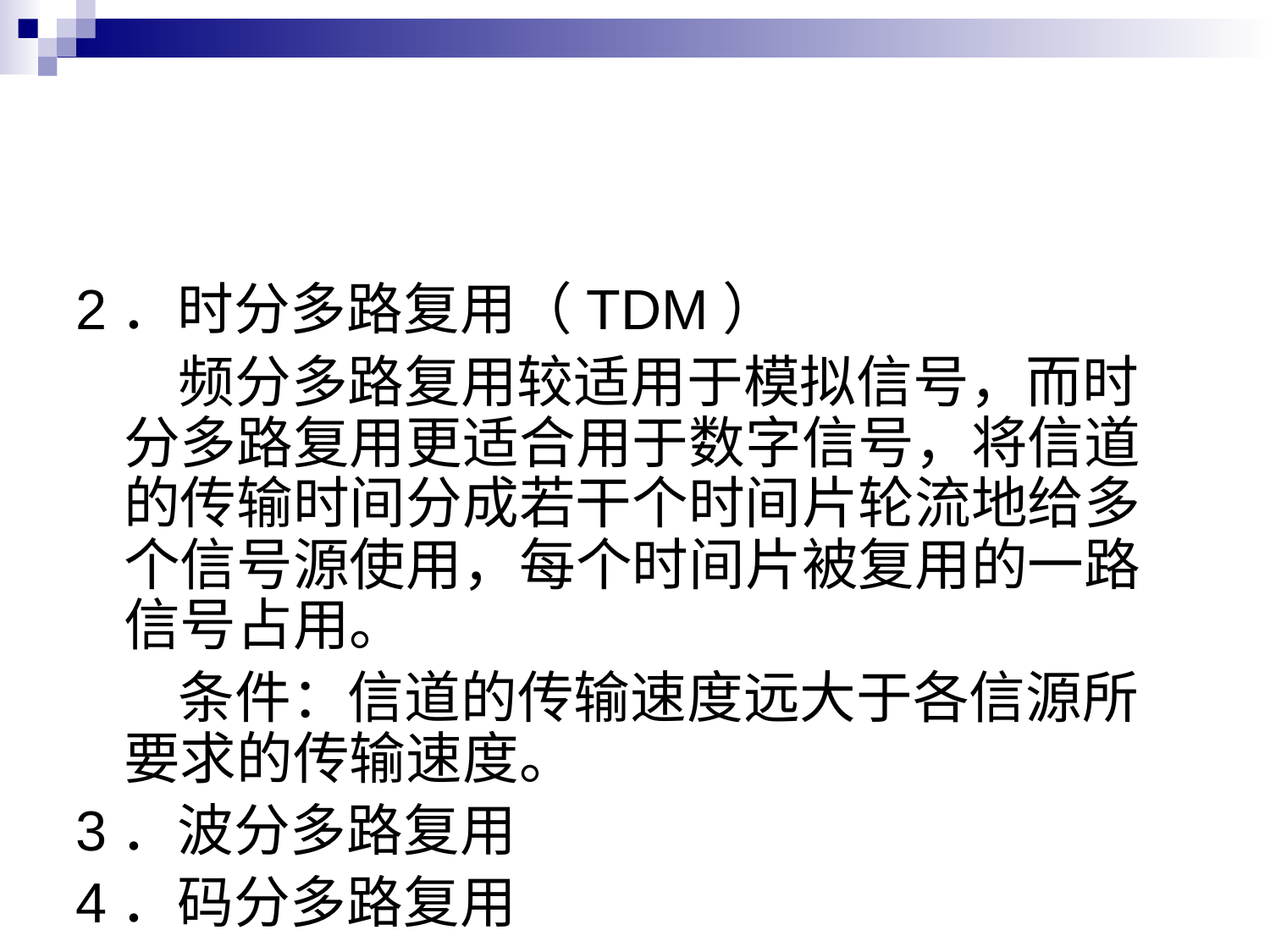

#
2．时分多路复用（TDM）
       频分多路复用较适用于模拟信号，而时分多路复用更适合用于数字信号，将信道的传输时间分成若干个时间片轮流地给多个信号源使用，每个时间片被复用的一路信号占用。
       条件：信道的传输速度远大于各信源所要求的传输速度。
3．波分多路复用
4．码分多路复用